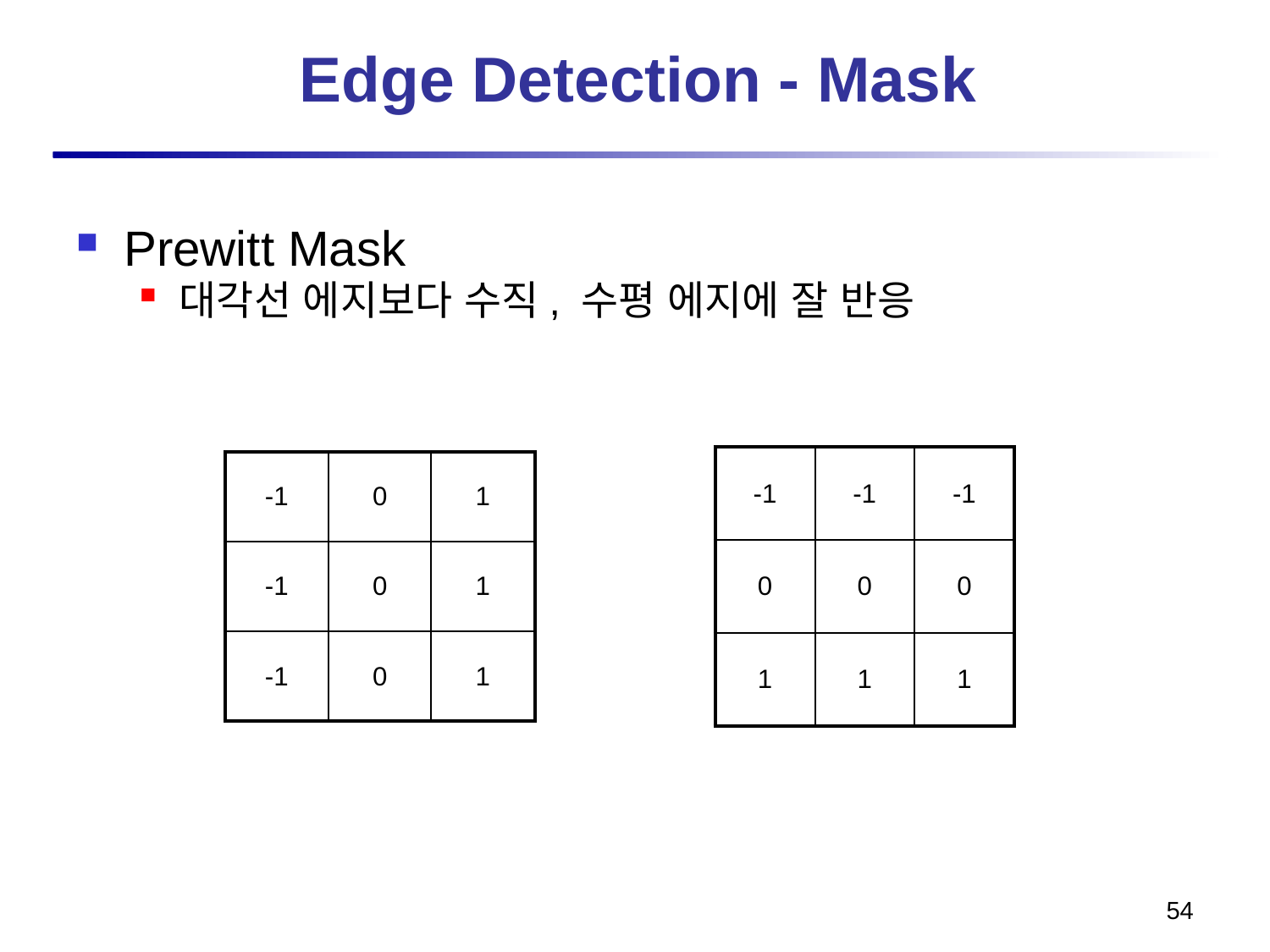

# Edge Detection - Mask
Prewitt Mask
대각선 에지보다 수직, 수평 에지에 잘 반응
| -1 | -1 | -1 |
| --- | --- | --- |
| 0 | 0 | 0 |
| 1 | 1 | 1 |
| -1 | 0 | 1 |
| --- | --- | --- |
| -1 | 0 | 1 |
| -1 | 0 | 1 |
54